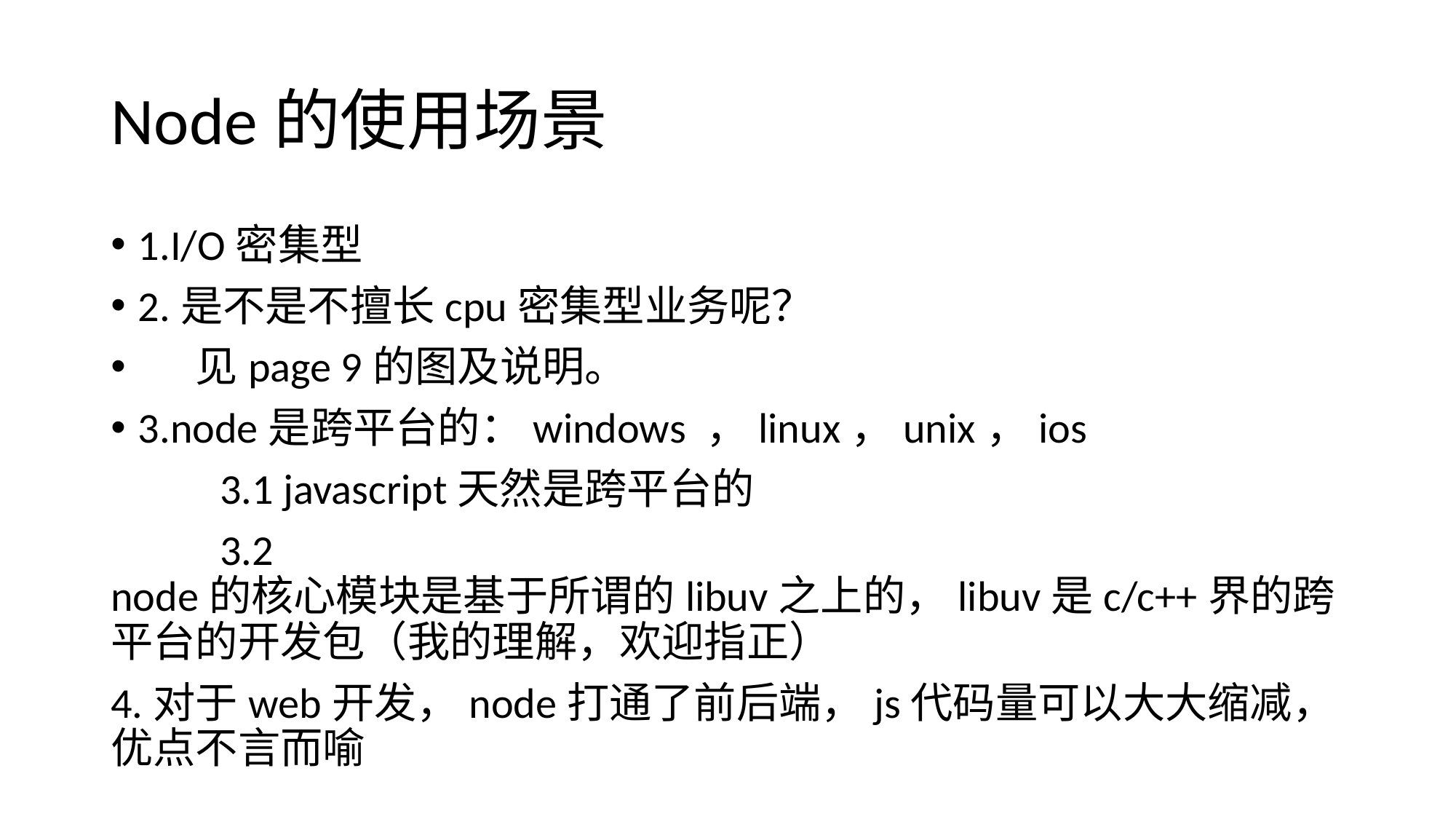

# Node的使用场景
1.I/O密集型
2.是不是不擅长cpu密集型业务呢？
     见page 9的图及说明。
3.node是跨平台的：windows ，linux，unix，ios
	3.1 javascript天然是跨平台的
	3.2 node的核心模块是基于所谓的libuv之上的，libuv是c/c++界的跨平台的开发包（我的理解，欢迎指正）
4.对于web开发，node打通了前后端，js代码量可以大大缩减，优点不言而喻